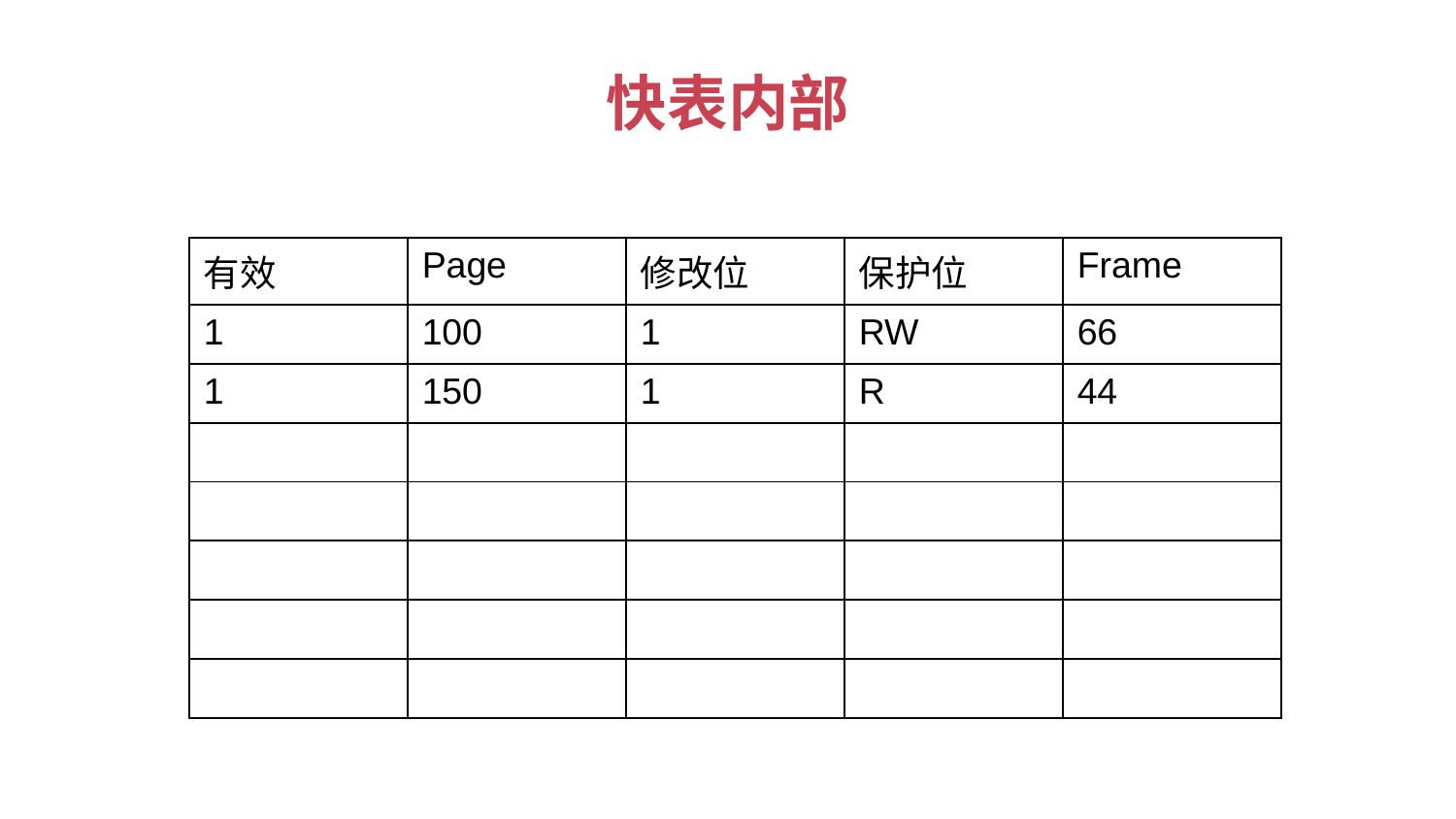

# 快表内部
| 有效 | Page | 修改位 | 保护位 | Frame |
| --- | --- | --- | --- | --- |
| 1 | 100 | 1 | RW | 66 |
| 1 | 150 | 1 | R | 44 |
|  |  |  |  |  |
|  |  |  |  |  |
|  |  |  |  |  |
|  |  |  |  |  |
|  |  |  |  |  |